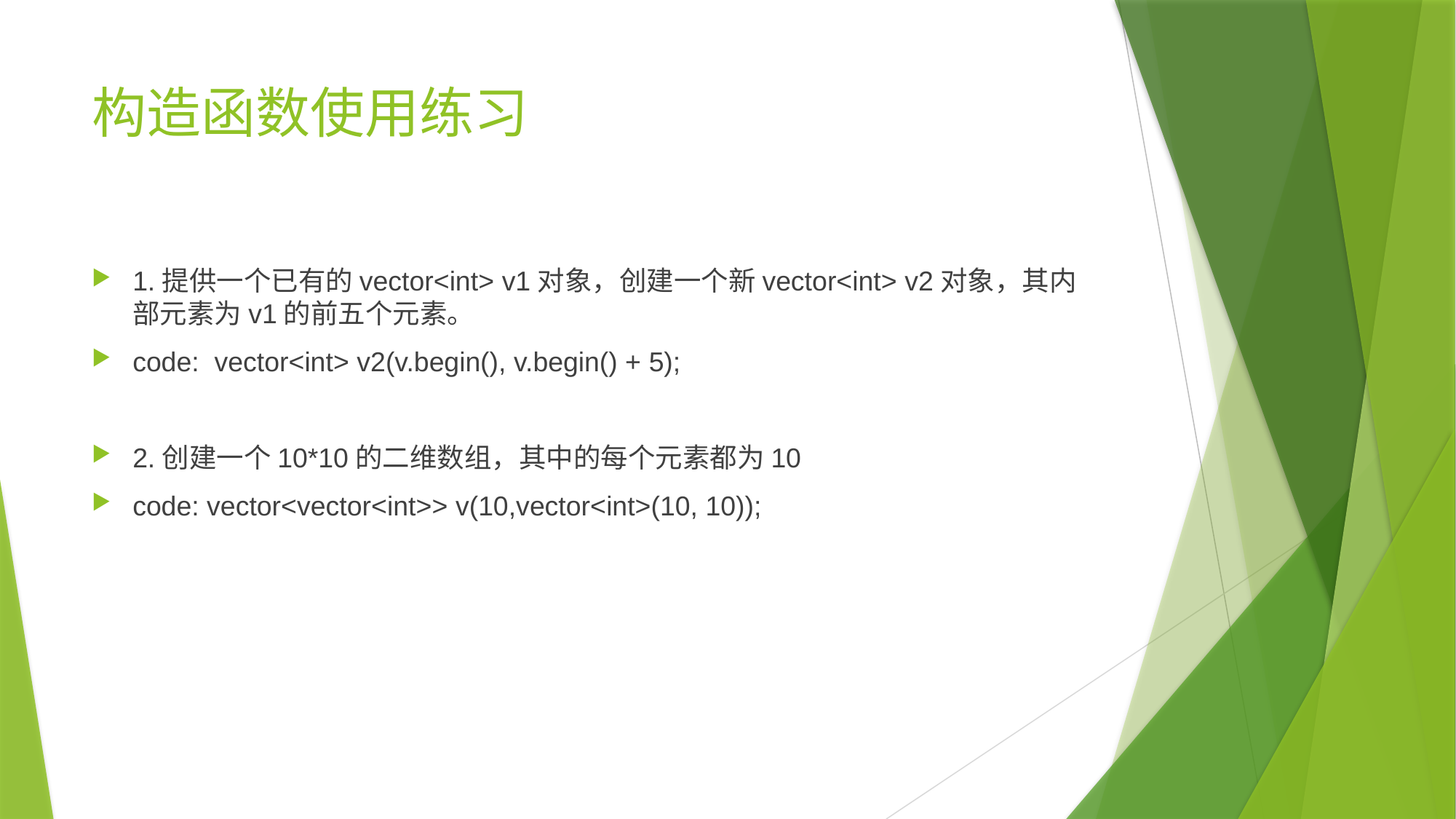

# 构造函数使用练习
1.提供一个已有的vector<int> v1对象，创建一个新vector<int> v2对象，其内部元素为v1的前五个元素。
code:  vector<int> v2(v.begin(), v.begin() + 5);

2.创建一个10*10的二维数组，其中的每个元素都为10
code: vector<vector<int>> v(10,vector<int>(10, 10));